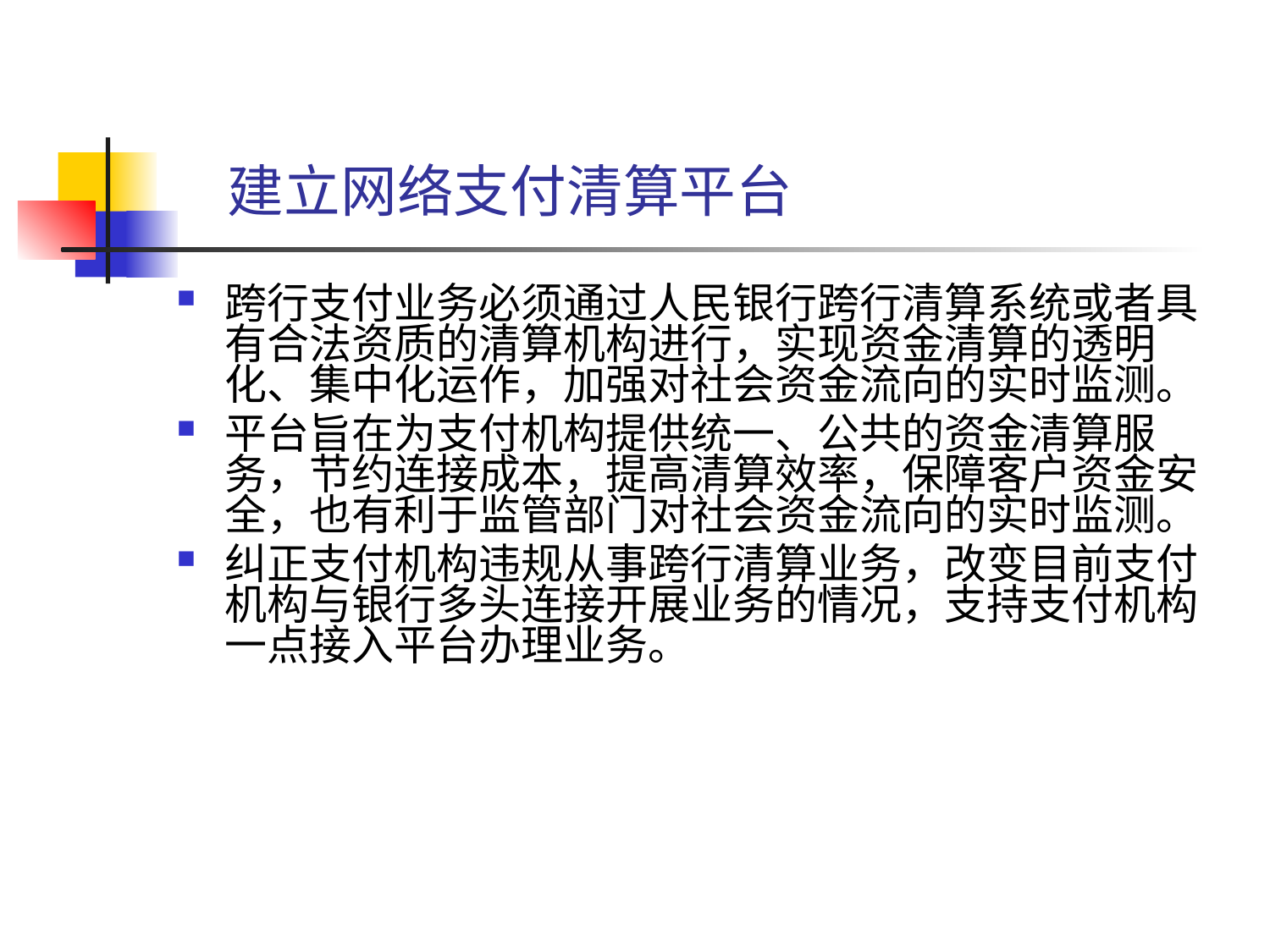

# 建立网络支付清算平台
跨行支付业务必须通过人民银行跨行清算系统或者具有合法资质的清算机构进行，实现资金清算的透明化、集中化运作，加强对社会资金流向的实时监测。
平台旨在为支付机构提供统一、公共的资金清算服务，节约连接成本，提高清算效率，保障客户资金安全，也有利于监管部门对社会资金流向的实时监测。
纠正支付机构违规从事跨行清算业务，改变目前支付机构与银行多头连接开展业务的情况，支持支付机构一点接入平台办理业务。